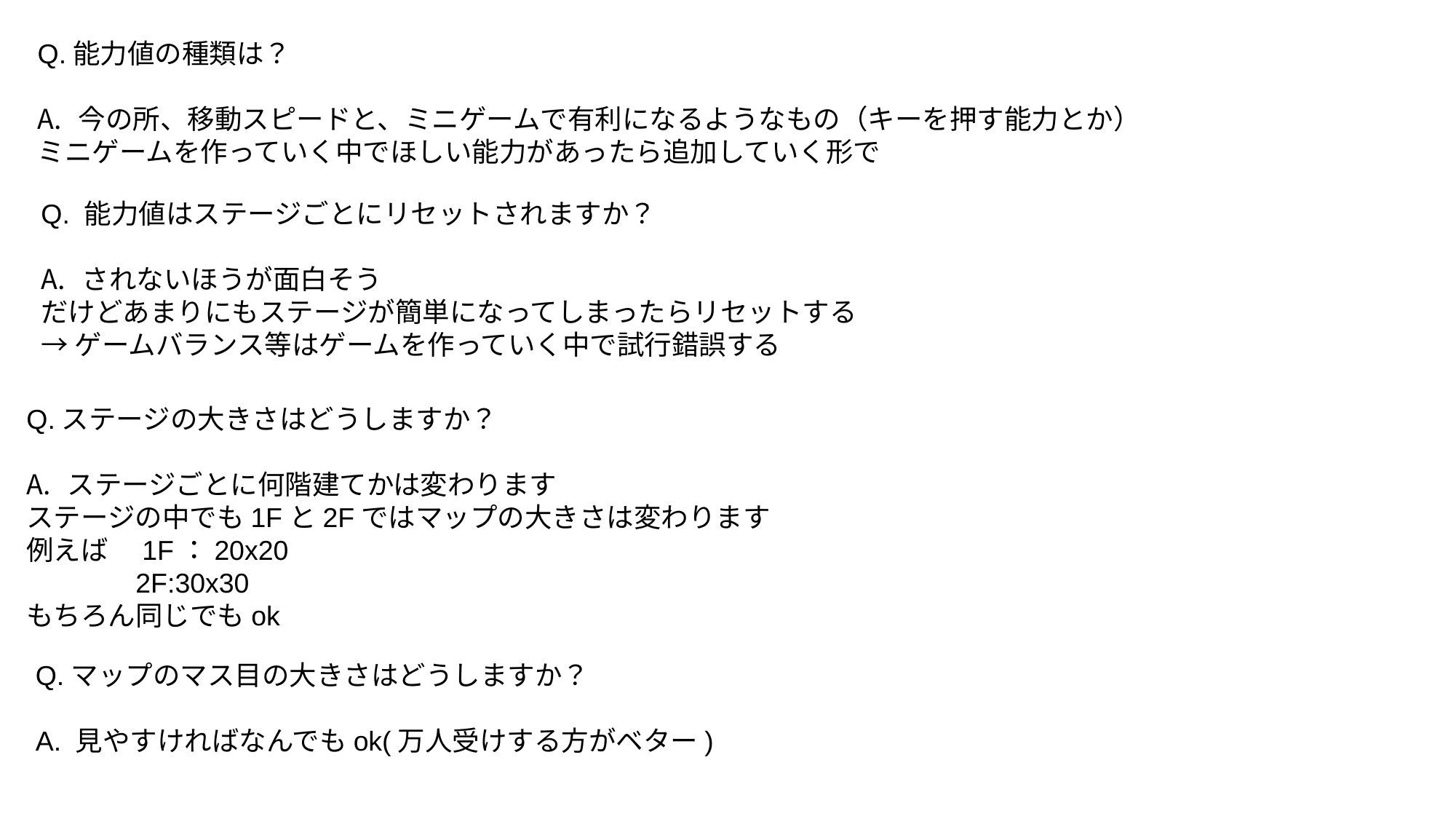

Q.能力値の種類は？

今の所、移動スピードと、ミニゲームで有利になるようなもの（キーを押す能力とか）
ミニゲームを作っていく中でほしい能力があったら追加していく形で
Q. 能力値はステージごとにリセットされますか？

されないほうが面白そう
だけどあまりにもステージが簡単になってしまったらリセットする
→ゲームバランス等はゲームを作っていく中で試行錯誤する
Q.ステージの大きさはどうしますか？

ステージごとに何階建てかは変わります
ステージの中でも1Fと2Fではマップの大きさは変わります
例えば　1F：20x20
	2F:30x30
もちろん同じでもok
Q.マップのマス目の大きさはどうしますか？

A. 見やすければなんでもok(万人受けする方がベター)